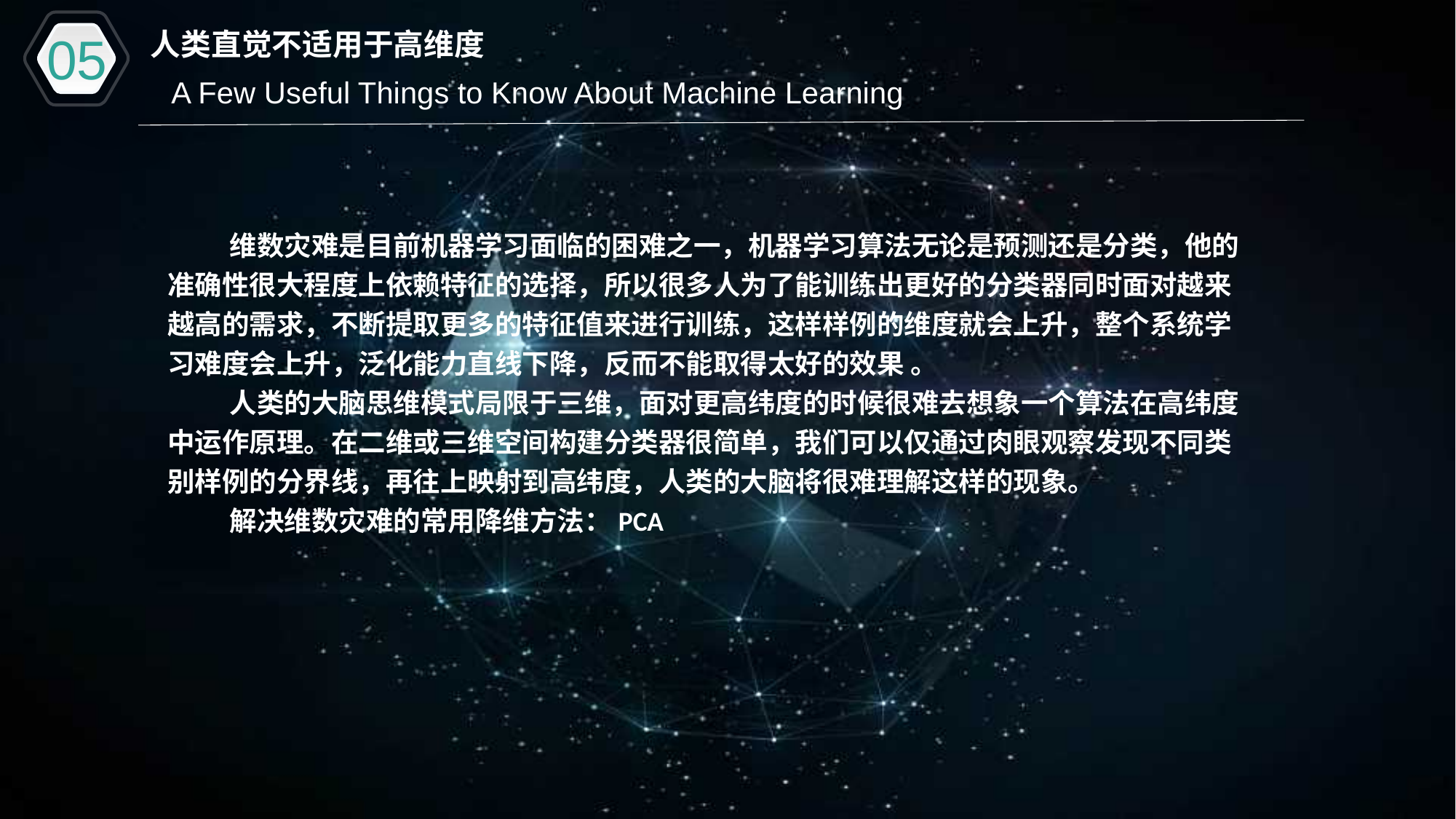

05
人类直觉不适用于高维度
A Few Useful Things to Know About Machine Learning
         维数灾难是目前机器学习面临的困难之一，机器学习算法无论是预测还是分类，他的准确性很大程度上依赖特征的选择，所以很多人为了能训练出更好的分类器同时面对越来越高的需求，不断提取更多的特征值来进行训练，这样样例的维度就会上升，整个系统学习难度会上升，泛化能力直线下降，反而不能取得太好的效果 。
         人类的大脑思维模式局限于三维，面对更高纬度的时候很难去想象一个算法在高纬度中运作原理。在二维或三维空间构建分类器很简单，我们可以仅通过肉眼观察发现不同类别样例的分界线，再往上映射到高纬度，人类的大脑将很难理解这样的现象。
         解决维数灾难的常用降维方法：PCA